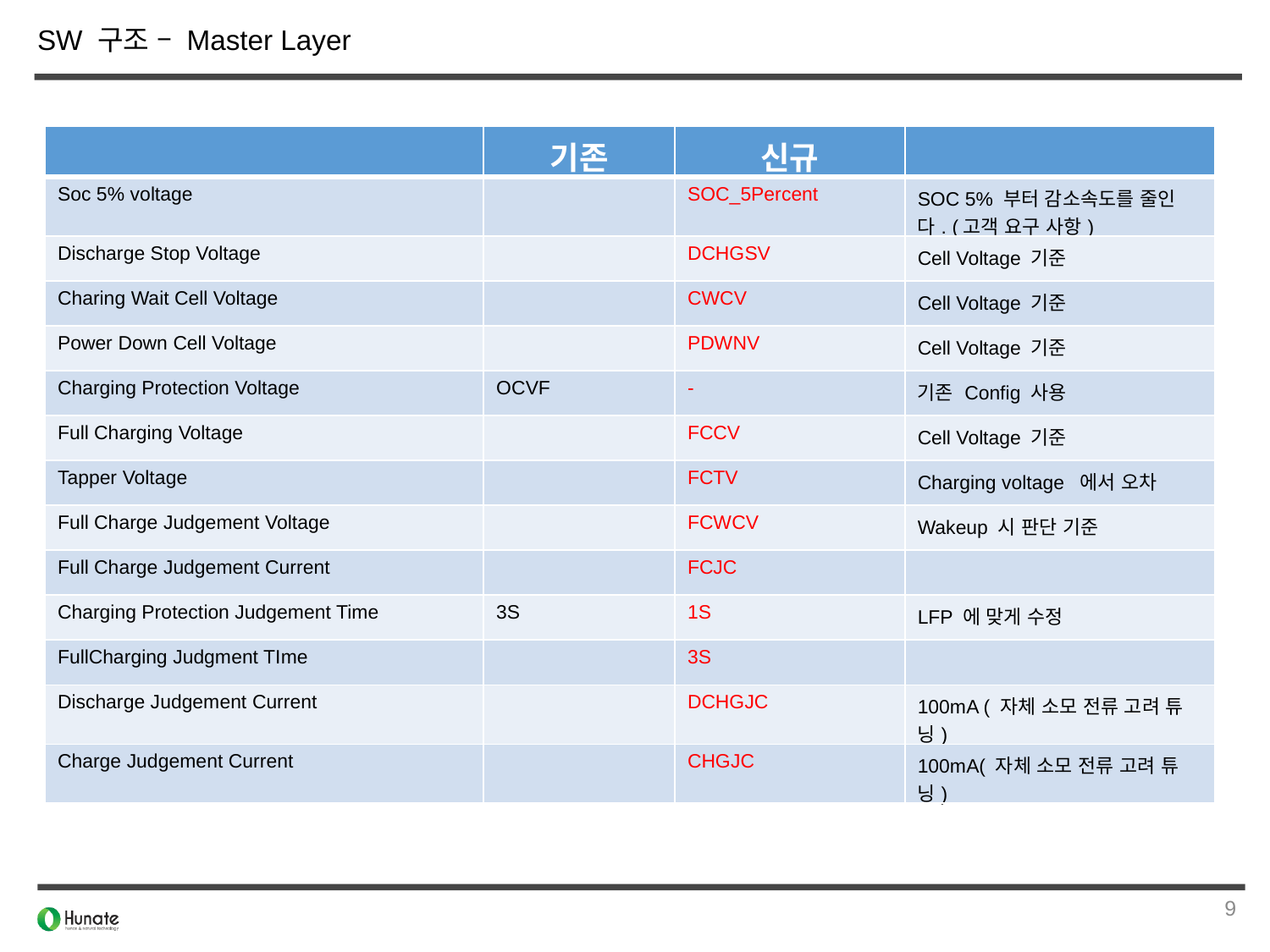

SW 구조 – Master Layer
|  | 기존 | 신규 |  |
| --- | --- | --- | --- |
| Soc 5% voltage |  | SOC\_5Percent | SOC 5% 부터 감소속도를 줄인다. (고객 요구 사항) |
| Discharge Stop Voltage |  | DCHGSV | Cell Voltage 기준 |
| Charing Wait Cell Voltage |  | CWCV | Cell Voltage 기준 |
| Power Down Cell Voltage |  | PDWNV | Cell Voltage 기준 |
| Charging Protection Voltage | OCVF | - | 기존 Config 사용 |
| Full Charging Voltage |  | FCCV | Cell Voltage 기준 |
| Tapper Voltage |  | FCTV | Charging voltage 에서 오차 |
| Full Charge Judgement Voltage |  | FCWCV | Wakeup 시 판단 기준 |
| Full Charge Judgement Current |  | FCJC |  |
| Charging Protection Judgement Time | 3S | 1S | LFP 에 맞게 수정 |
| FullCharging Judgment TIme |  | 3S |  |
| Discharge Judgement Current |  | DCHGJC | 100mA ( 자체 소모 전류 고려 튜닝) |
| Charge Judgement Current |  | CHGJC | 100mA( 자체 소모 전류 고려 튜닝) |
9